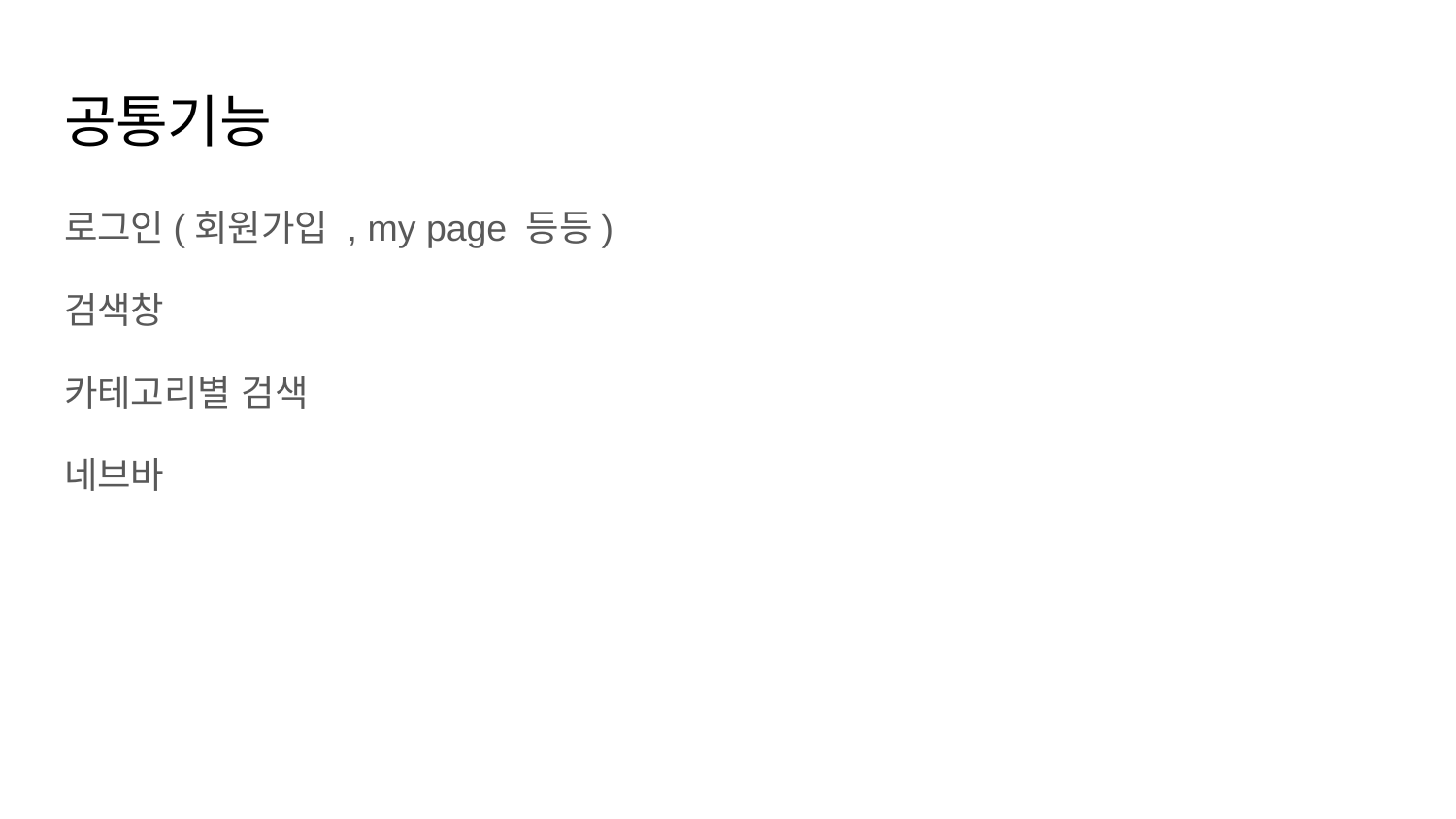

# 공통기능
로그인(회원가입 , my page 등등)
검색창
카테고리별 검색
네브바